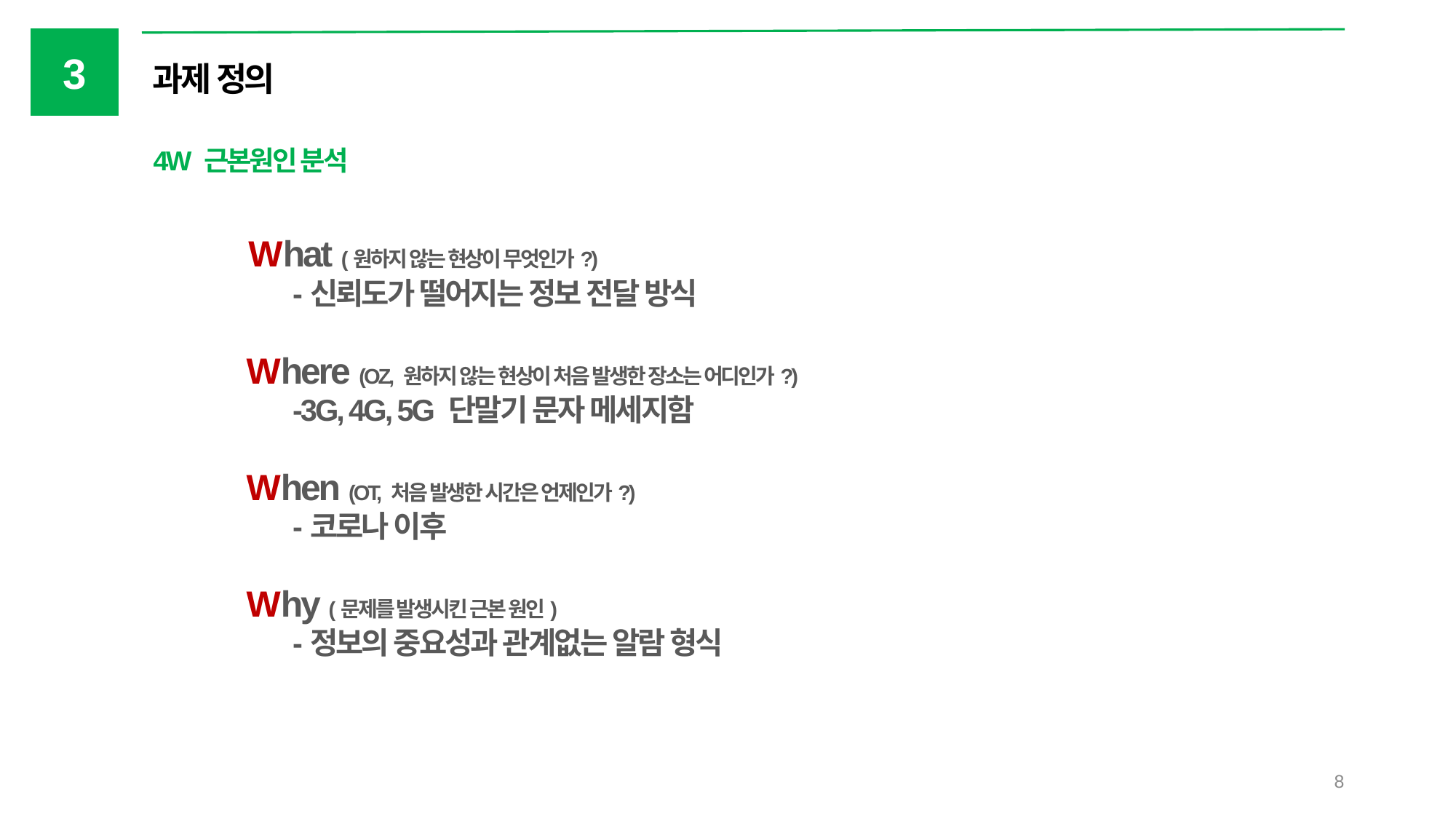

3
과제 정의
4W 근본원인 분석
 What (원하지 않는 현상이 무엇인가?)
-신뢰도가 떨어지는 정보 전달 방식

 Where (OZ, 원하지 않는 현상이 처음 발생한 장소는 어디인가?)
-3G, 4G, 5G 단말기 문자 메세지함

 When (OT, 처음 발생한 시간은 언제인가?)
-코로나 이후

 Why (문제를 발생시킨 근본 원인)
-정보의 중요성과 관계없는 알람 형식
8